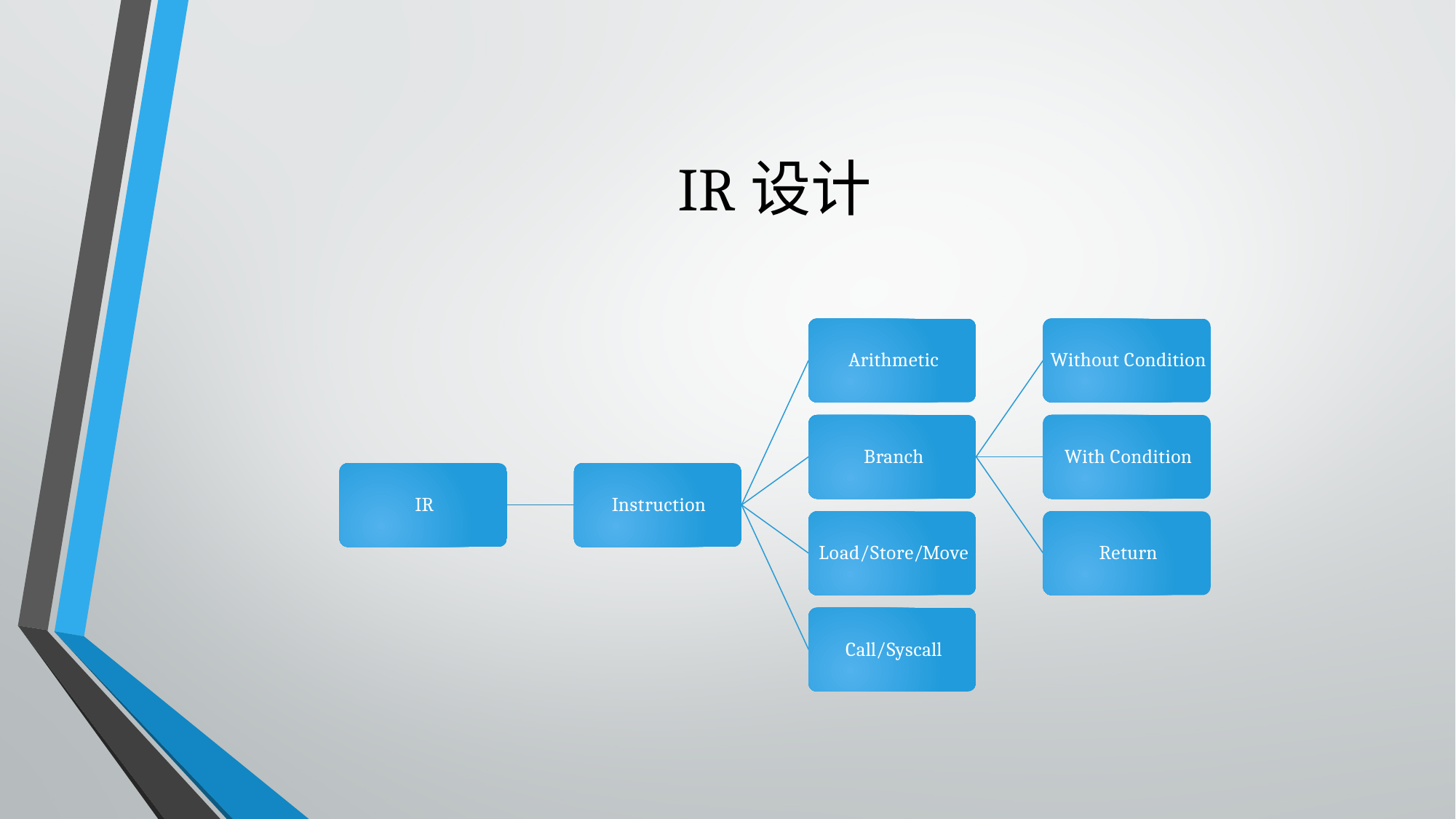

# IR设计
IR

Instruction

Arithmetic

Branch

Without Condition

With Condition

Return

Load/Store/Move

Call/Syscall